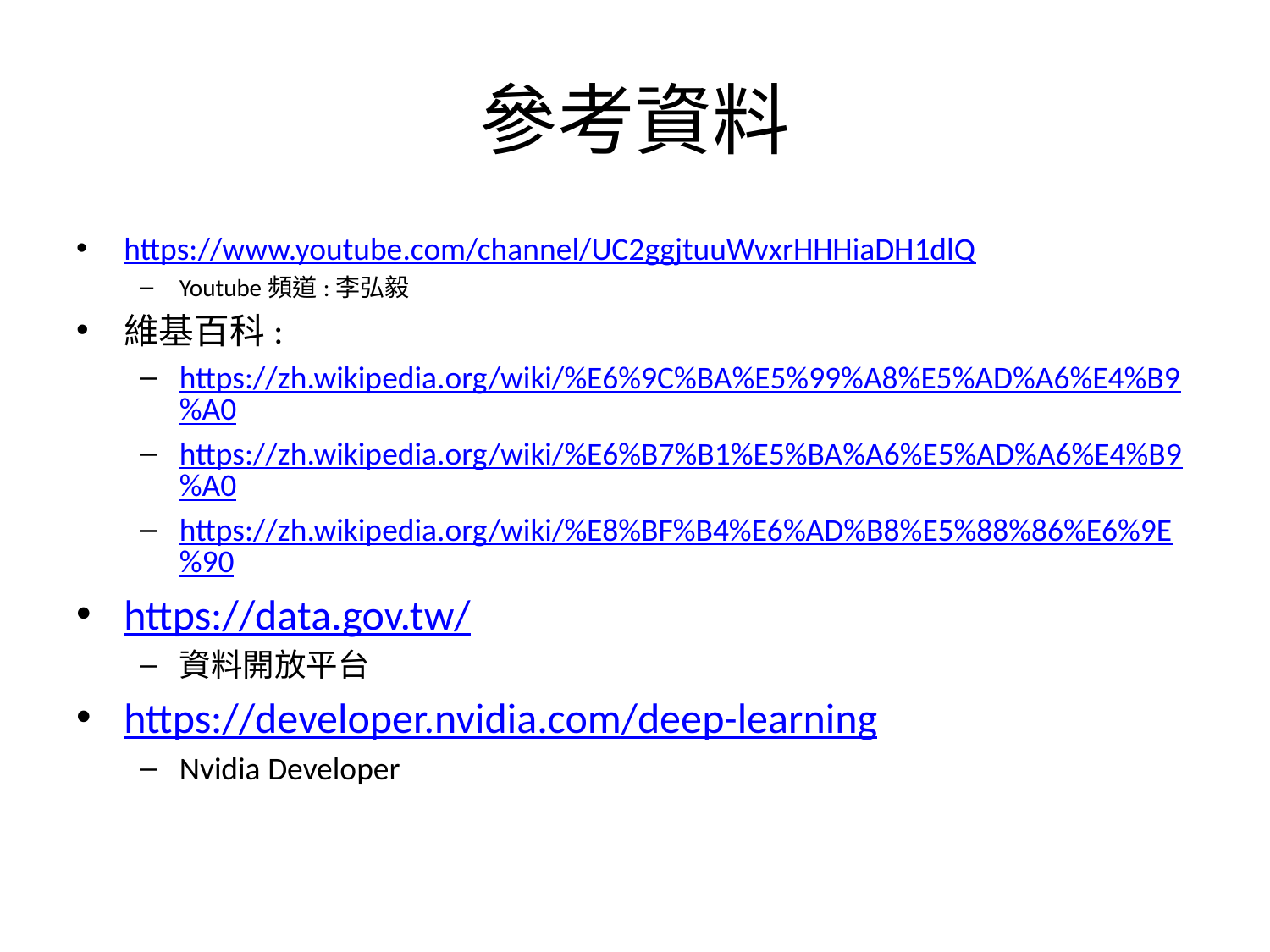

# 參考資料
https://www.youtube.com/channel/UC2ggjtuuWvxrHHHiaDH1dlQ
Youtube頻道:李弘毅
維基百科:
https://zh.wikipedia.org/wiki/%E6%9C%BA%E5%99%A8%E5%AD%A6%E4%B9%A0
https://zh.wikipedia.org/wiki/%E6%B7%B1%E5%BA%A6%E5%AD%A6%E4%B9%A0
https://zh.wikipedia.org/wiki/%E8%BF%B4%E6%AD%B8%E5%88%86%E6%9E%90
https://data.gov.tw/
資料開放平台
https://developer.nvidia.com/deep-learning
Nvidia Developer